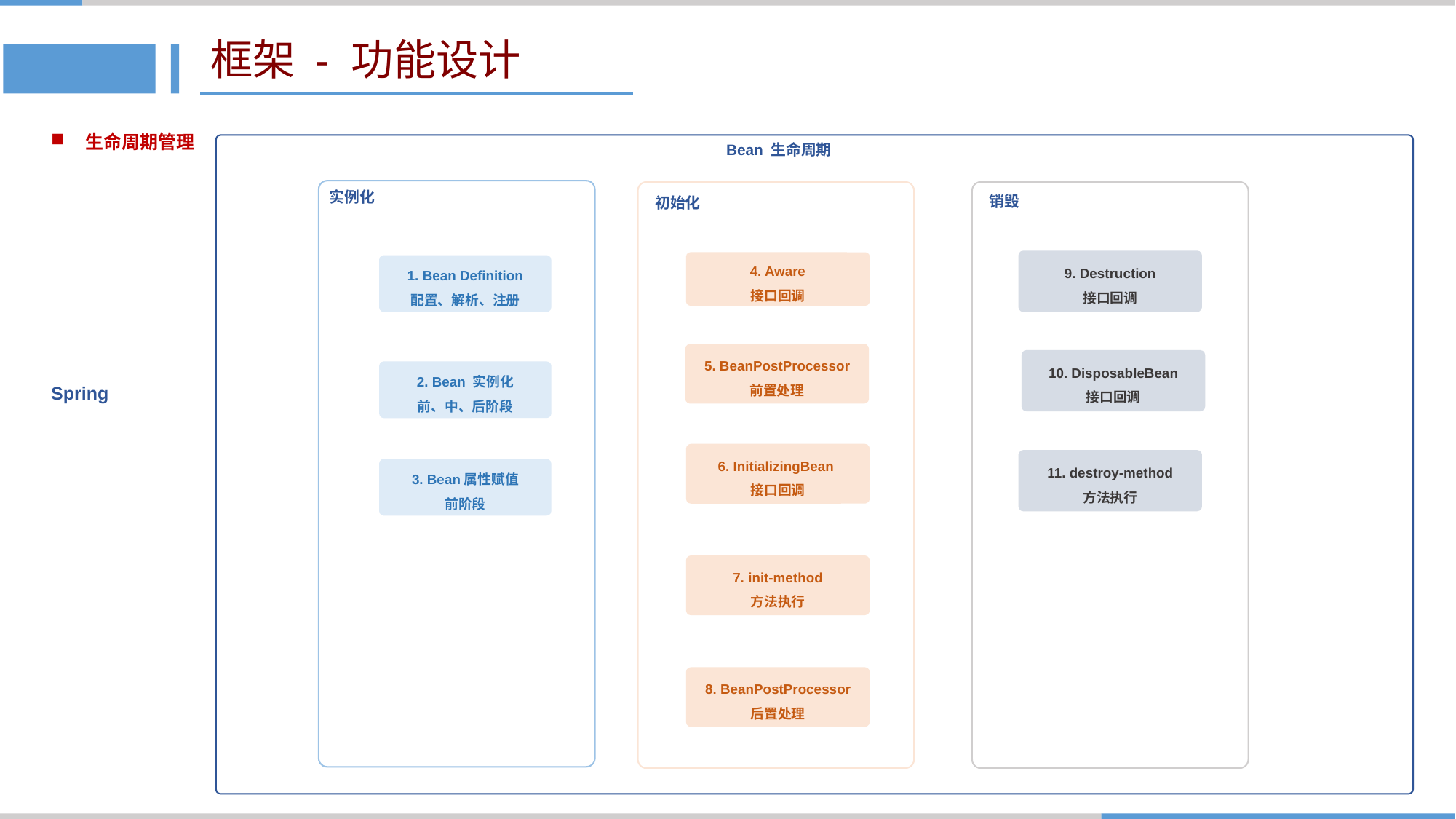

# 框架 - 功能设计

生命周期管理

Bean 生命周期

实例化

销毁
初始化
9. Destruction
接口回调
4. Aware
接口回调
1. Bean Definition
配置、解析、注册
5. BeanPostProcessor
前置处理
10. DisposableBean
接口回调
2. Bean 实例化
前、中、后阶段
Spring
6. InitializingBean
接口回调
11. destroy-method
方法执行
3. Bean属性赋值
前阶段
7. init-method
方法执行
8. BeanPostProcessor
后置处理